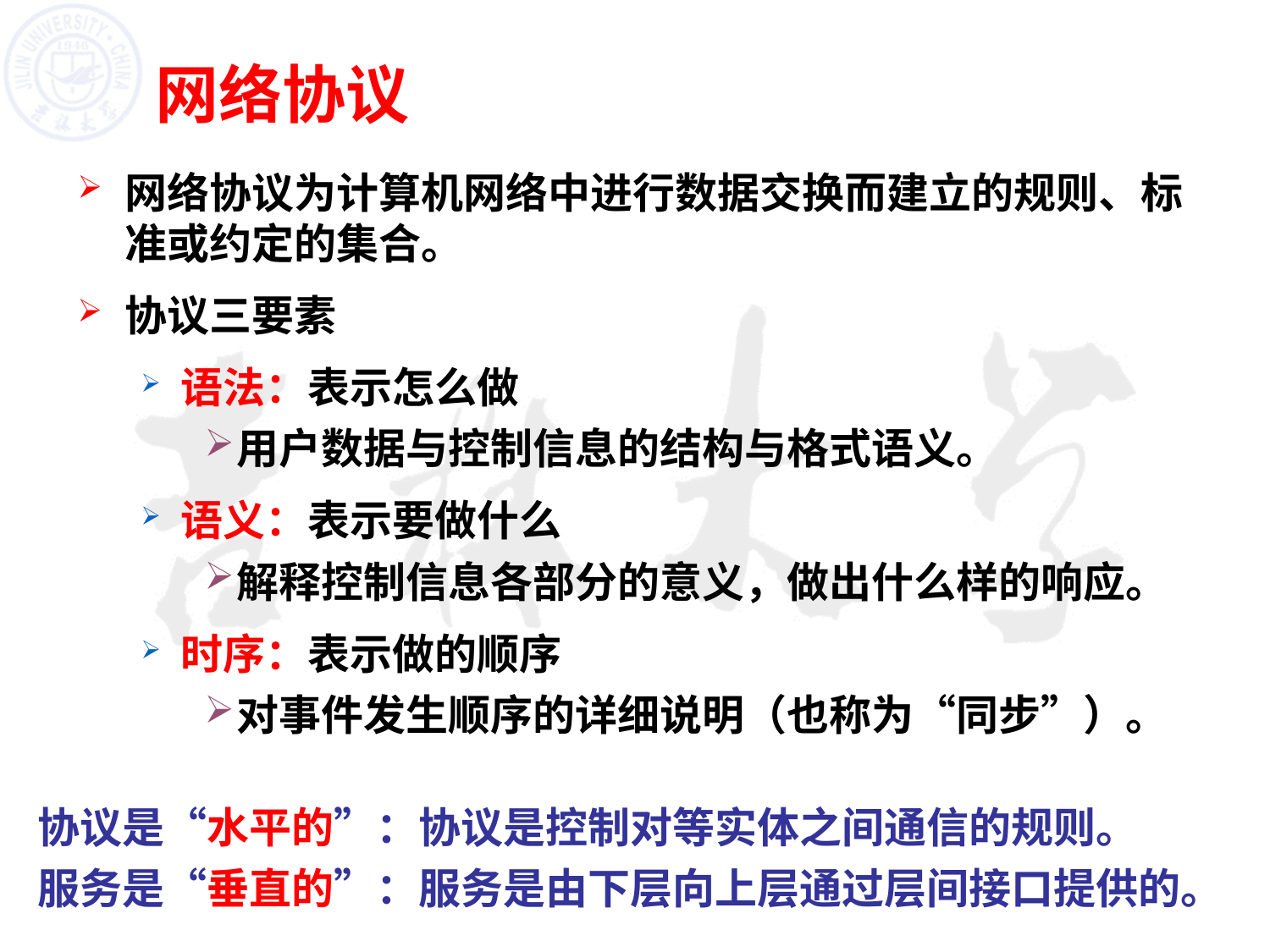

网络协议
网络协议为计算机网络中进行数据交换而建立的规则、标准或约定的集合。
协议三要素
语法：表示怎么做
用户数据与控制信息的结构与格式语义。
语义：表示要做什么
解释控制信息各部分的意义，做出什么样的响应。
时序：表示做的顺序
对事件发生顺序的详细说明（也称为“同步”）。
协议是“水平的”：协议是控制对等实体之间通信的规则。
服务是“垂直的”：服务是由下层向上层通过层间接口提供的。